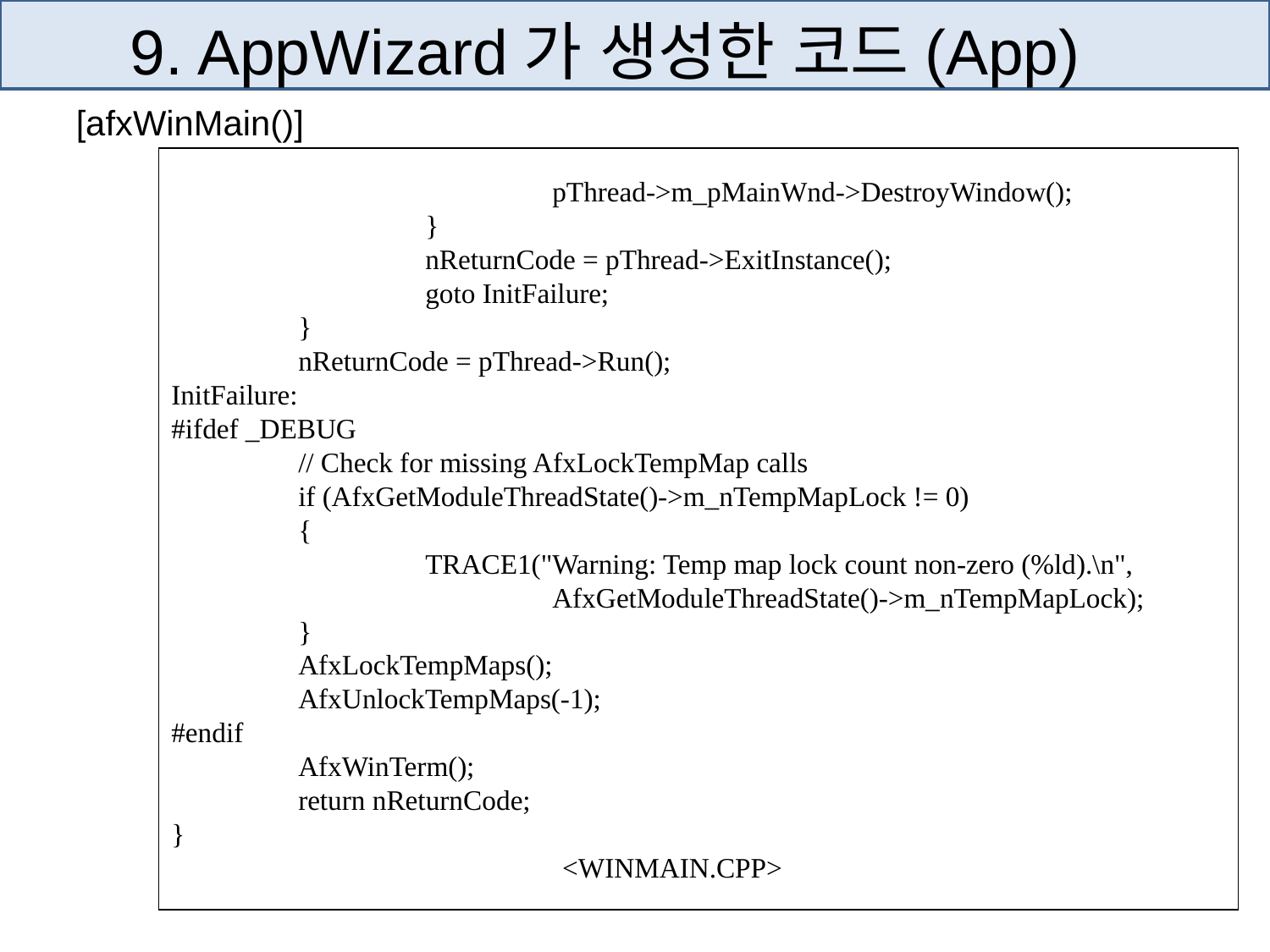

# 9. AppWizard가 생성한 코드(App)
[afxWinMain()]

			pThread->m_pMainWnd->DestroyWindow();
		}
		nReturnCode = pThread->ExitInstance();
		goto InitFailure;
	}
	nReturnCode = pThread->Run();
InitFailure:
#ifdef _DEBUG
	// Check for missing AfxLockTempMap calls
	if (AfxGetModuleThreadState()->m_nTempMapLock != 0)
	{
		TRACE1("Warning: Temp map lock count non-zero (%ld).\n",
			AfxGetModuleThreadState()->m_nTempMapLock);
	}
	AfxLockTempMaps();
	AfxUnlockTempMaps(-1);
#endif
	AfxWinTerm();
	return nReturnCode;
}
                                                        <WINMAIN.CPP>